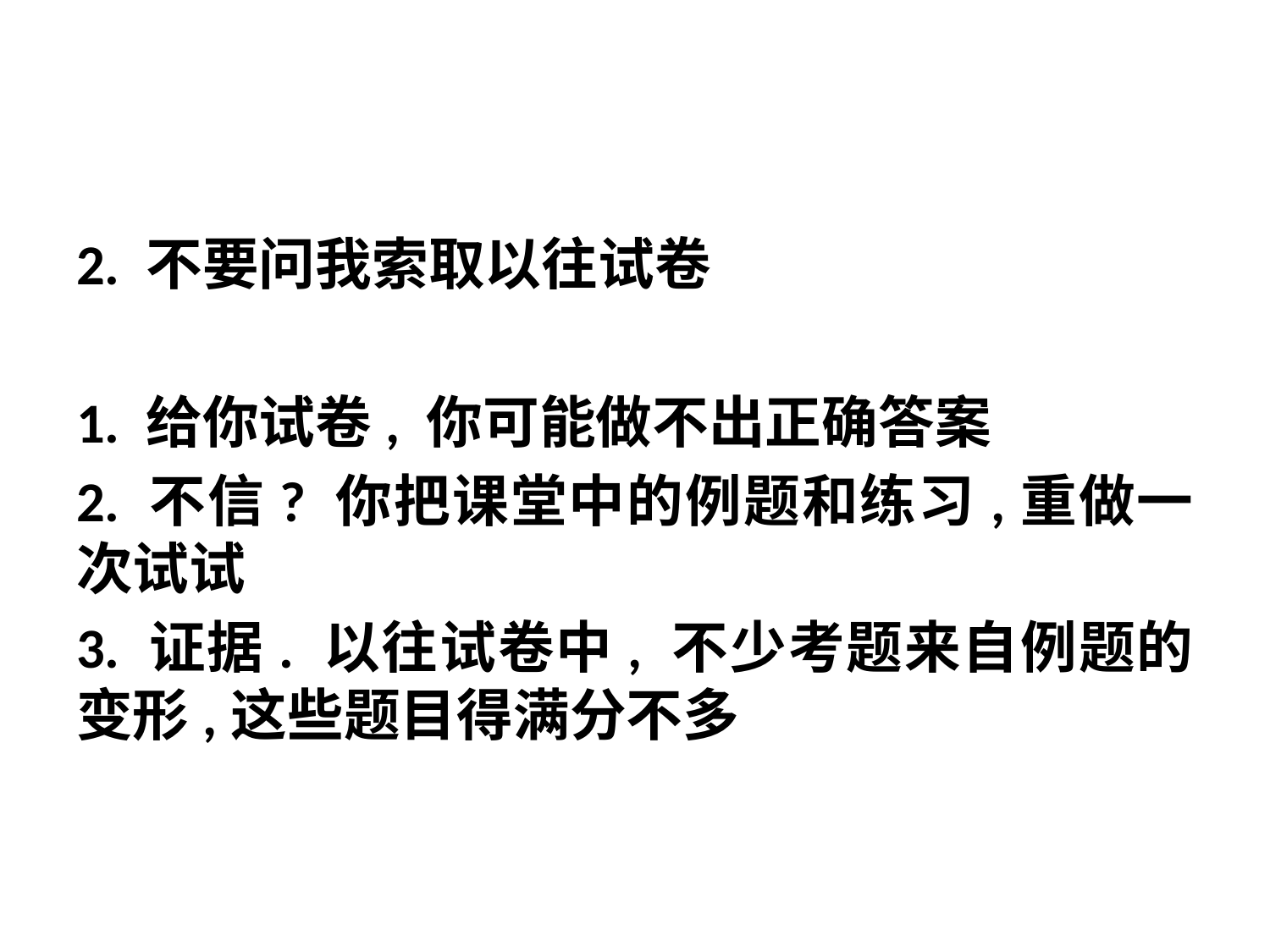

#
2. 不要问我索取以往试卷

1. 给你试卷, 你可能做不出正确答案
2. 不信? 你把课堂中的例题和练习,重做一次试试
3. 证据. 以往试卷中, 不少考题来自例题的变形,这些题目得满分不多